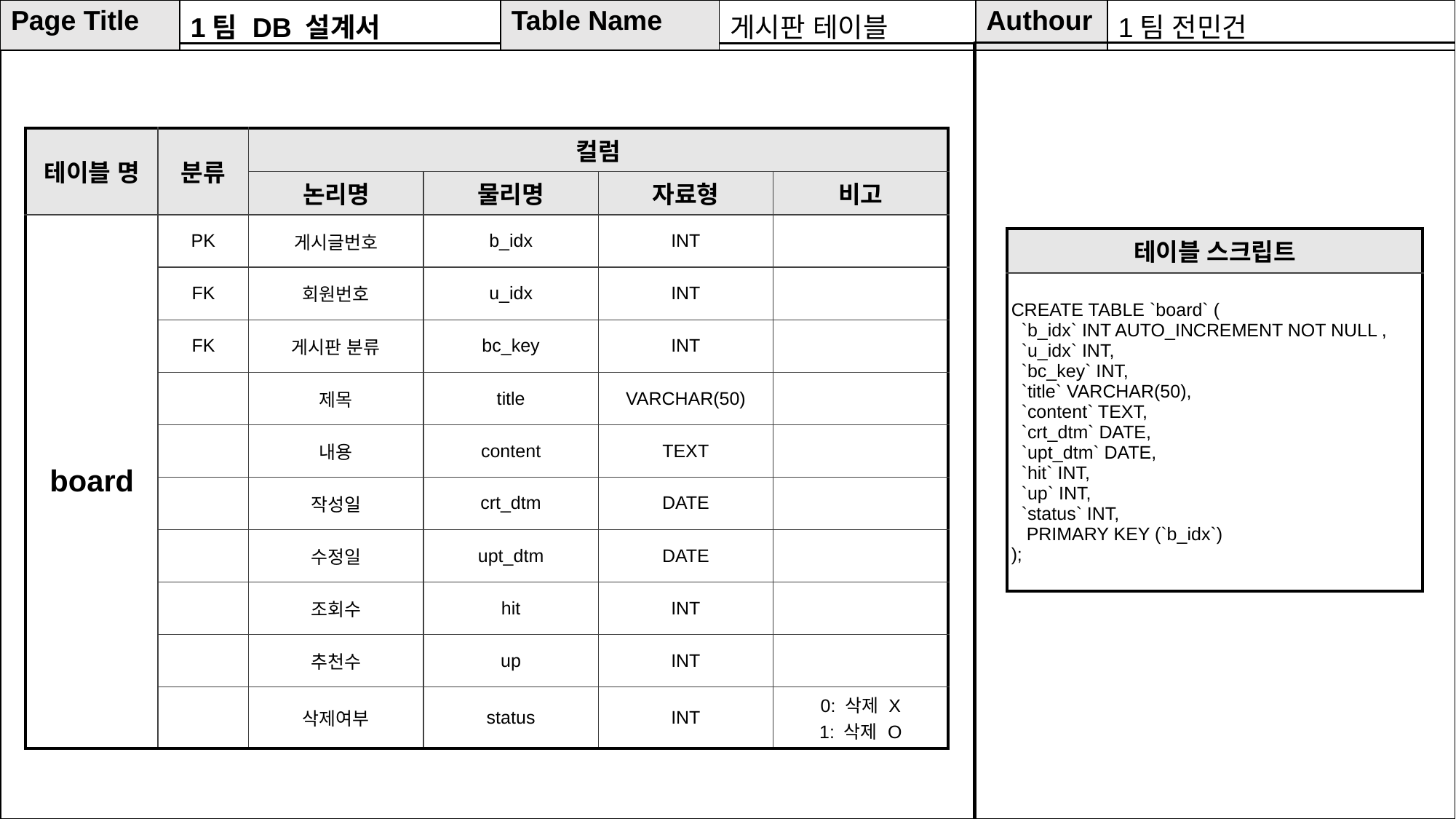

| Page Title | 1팀 DB 설계서 | Table Name | 게시판 테이블 | Authour | 1팀 전민건 |
| --- | --- | --- | --- | --- | --- |

테이블 기술서
| 테이블 명 | 분류 | 컬럼 |  |  |  |
| --- | --- | --- | --- | --- | --- |
|  |  | 논리명 | 물리명 | 자료형 | 비고 |
| board | PK | 게시글번호 | b\_idx | INT |  |
|  | FK | 회원번호 | u\_idx | INT |  |
|  | FK | 게시판 분류 | bc\_key | INT |  |
|  |  | 제목 | title | VARCHAR(50) |  |
|  |  | 내용 | content | TEXT |  |
|  |  | 작성일 | crt\_dtm | DATE |  |
|  |  | 수정일 | upt\_dtm | DATE |  |
|  |  | 조회수 | hit | INT |  |
|  |  | 추천수 | up | INT |  |
|  |  | 삭제여부 | status | INT | 0: 삭제 X 1: 삭제 O |
| 테이블 스크립트 |
| --- |
| CREATE TABLE `board` ( `b\_idx` INT AUTO\_INCREMENT NOT NULL , `u\_idx` INT, `bc\_key` INT, `title` VARCHAR(50), `content` TEXT, `crt\_dtm` DATE, `upt\_dtm` DATE, `hit` INT, `up` INT, `status` INT, PRIMARY KEY (`b\_idx`) ); |